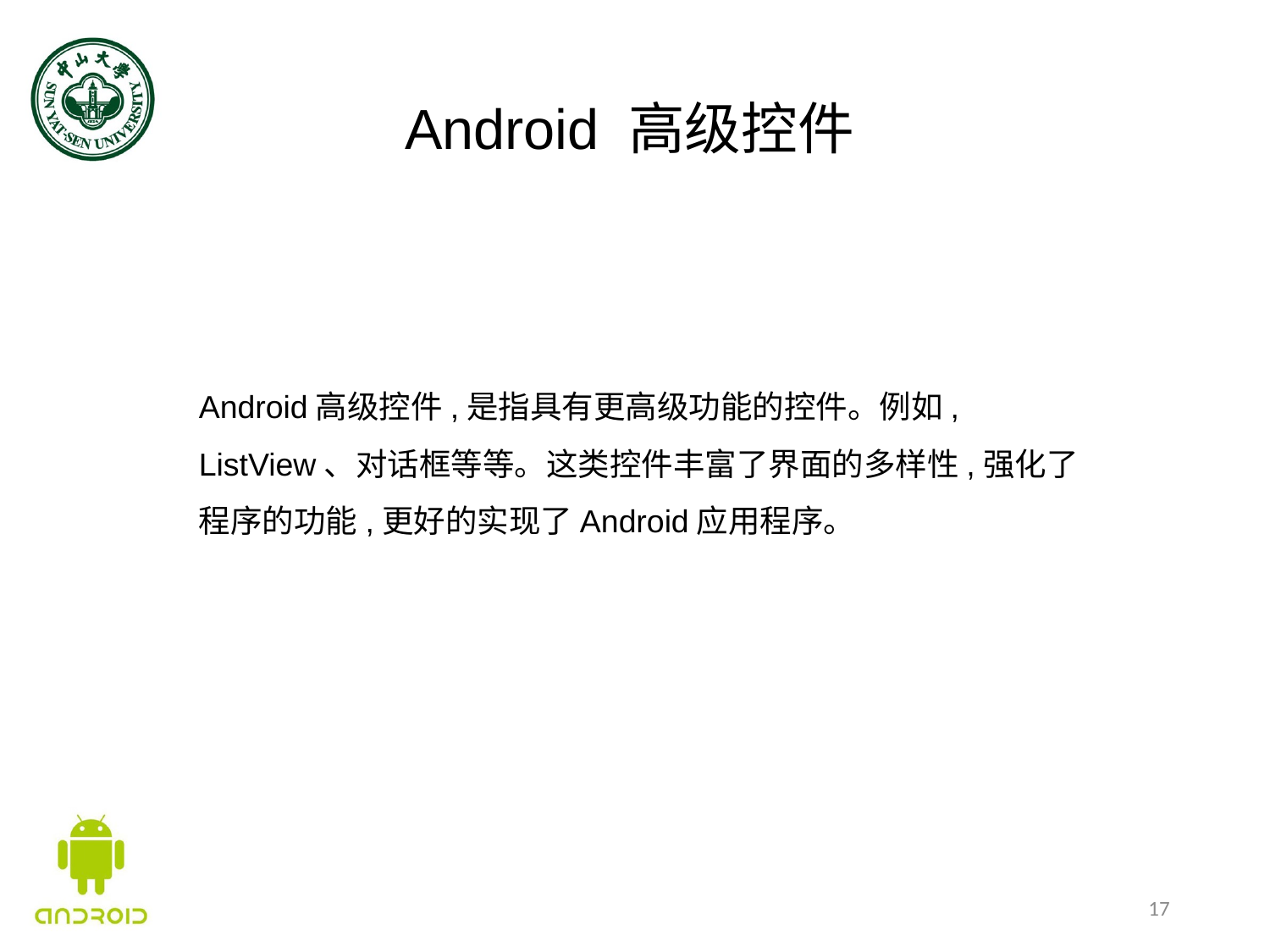

Android 高级控件

Android高级控件,是指具有更高级功能的控件。例如, ListView、对话框等等。这类控件丰富了界面的多样性,强化了程序的功能,更好的实现了Android应用程序。
17